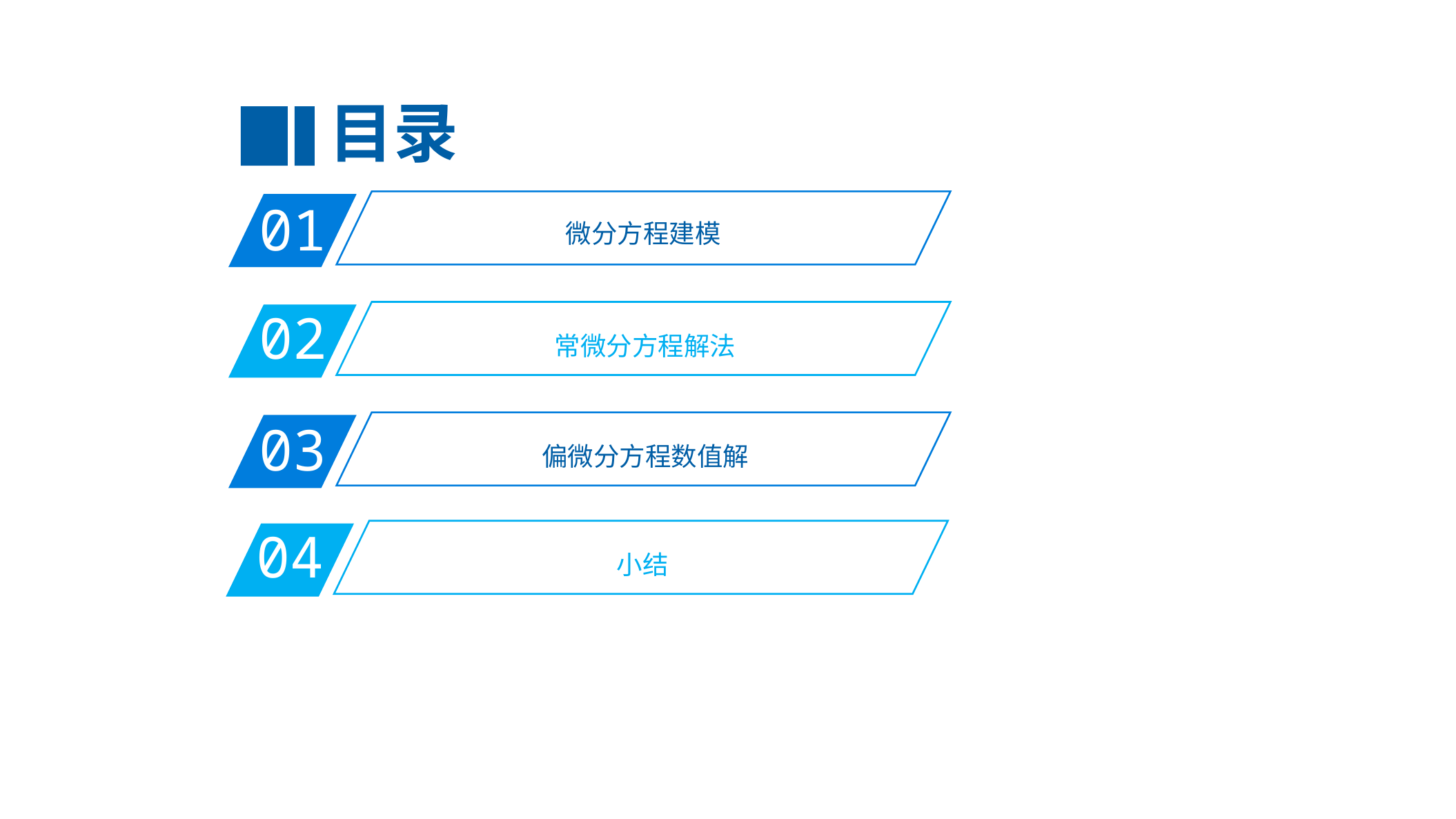

目录

01

微分方程建模
02

常微分方程解法
03

偏微分方程数值解
04

小结